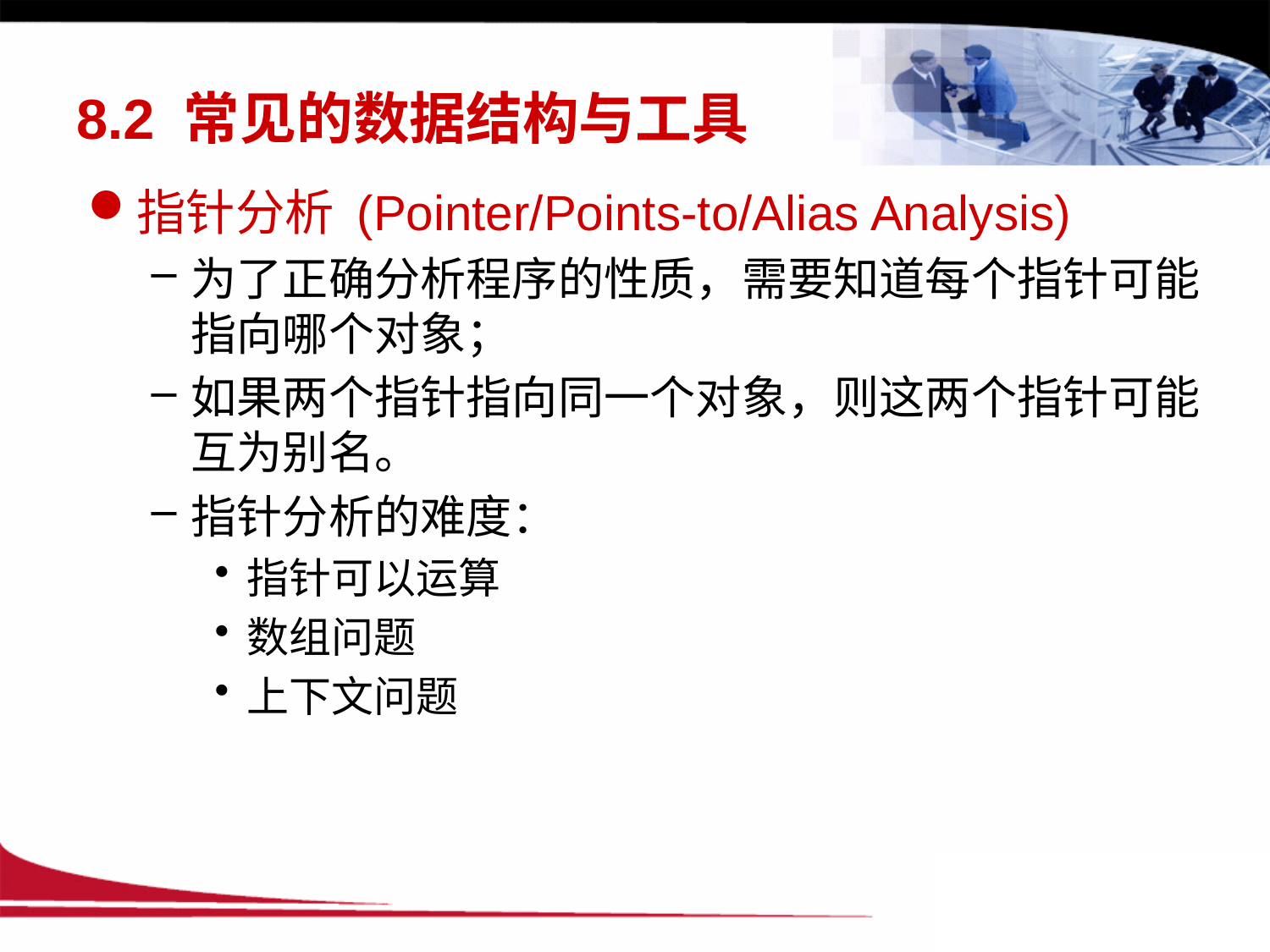

# 8.2 常见的数据结构与工具
指针分析 (Pointer/Points-to/Alias Analysis)
为了正确分析程序的性质，需要知道每个指针可能指向哪个对象；
如果两个指针指向同一个对象，则这两个指针可能互为别名。
指针分析的难度：
指针可以运算
数组问题
上下文问题